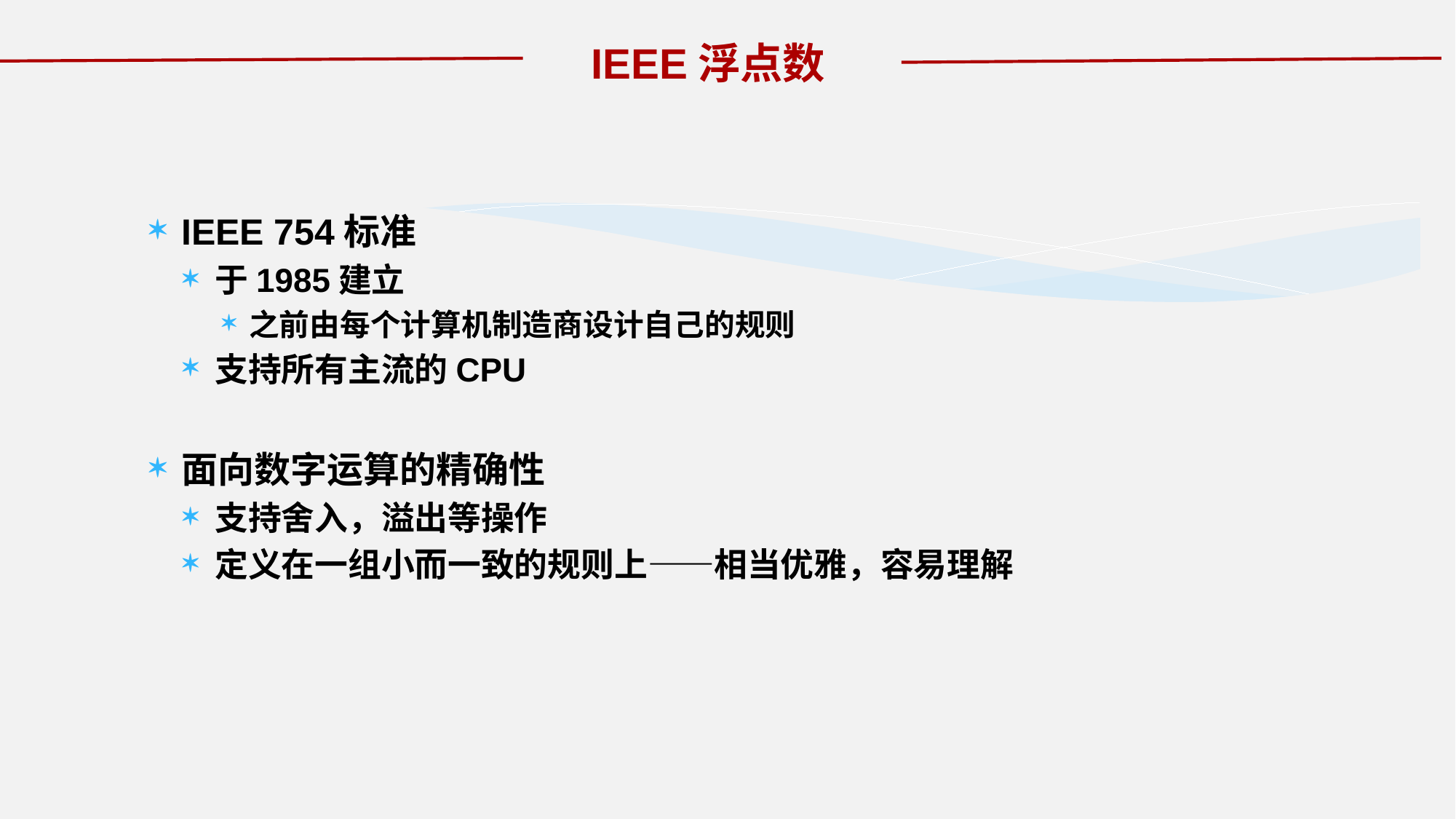

IEEE浮点数
IEEE 754标准
于1985建立
之前由每个计算机制造商设计自己的规则
支持所有主流的CPU

面向数字运算的精确性
支持舍入，溢出等操作
定义在一组小而一致的规则上——相当优雅，容易理解